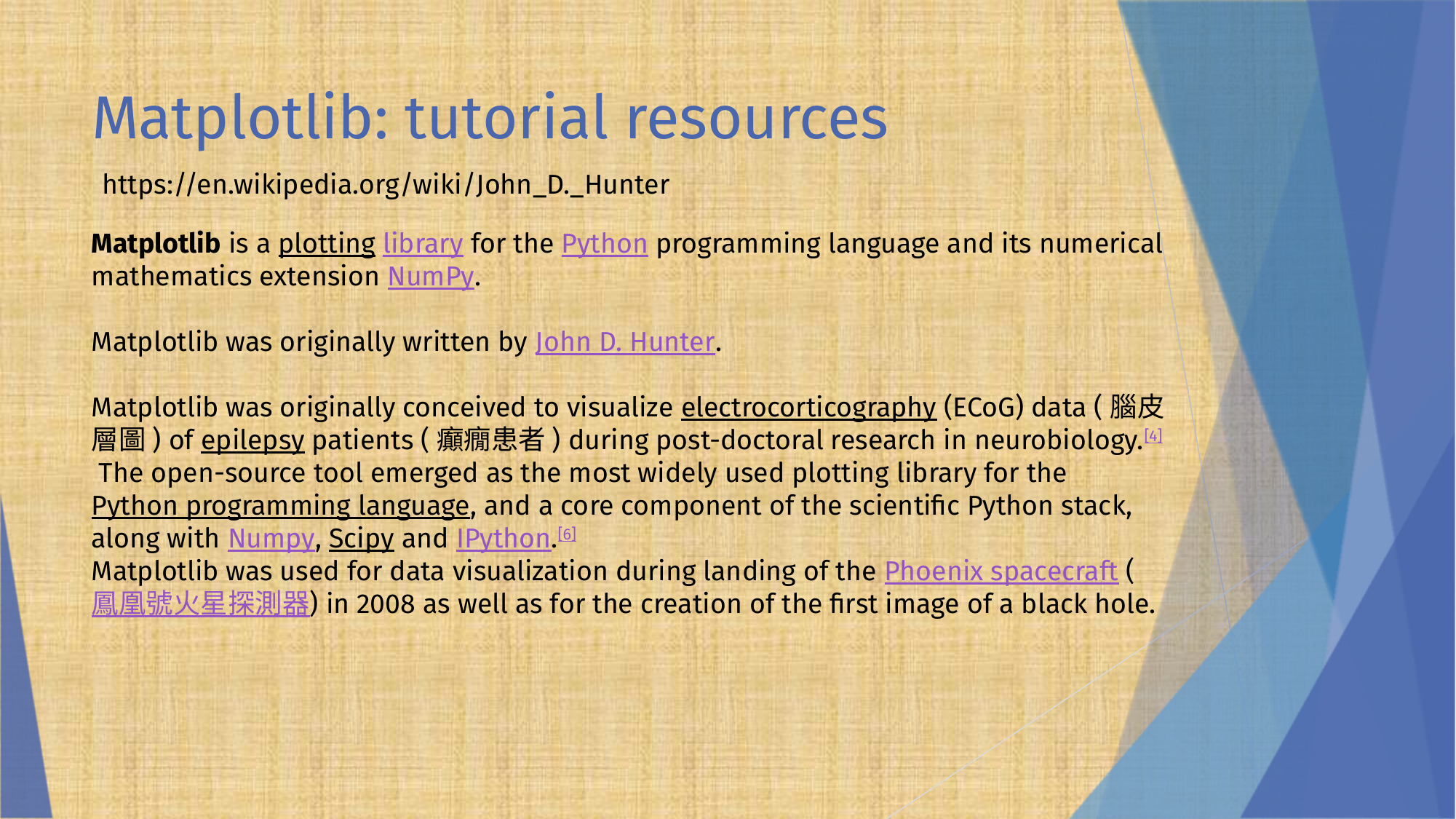

# Matplotlib: tutorial resources
https://en.wikipedia.org/wiki/John_D._Hunter

Matplotlib is a plotting library for the Python programming language and its numerical mathematics extension NumPy.

Matplotlib was originally written by John D. Hunter.

Matplotlib was originally conceived to visualize electrocorticography (ECoG) data (腦皮層圖) of epilepsy patients (癲癇患者) during post-doctoral research in neurobiology.[4] The open-source tool emerged as the most widely used plotting library for the Python programming language, and a core component of the scientific Python stack, along with Numpy, Scipy and IPython.[6]
Matplotlib was used for data visualization during landing of the Phoenix spacecraft (鳳凰號火星探測器) in 2008 as well as for the creation of the first image of a black hole.